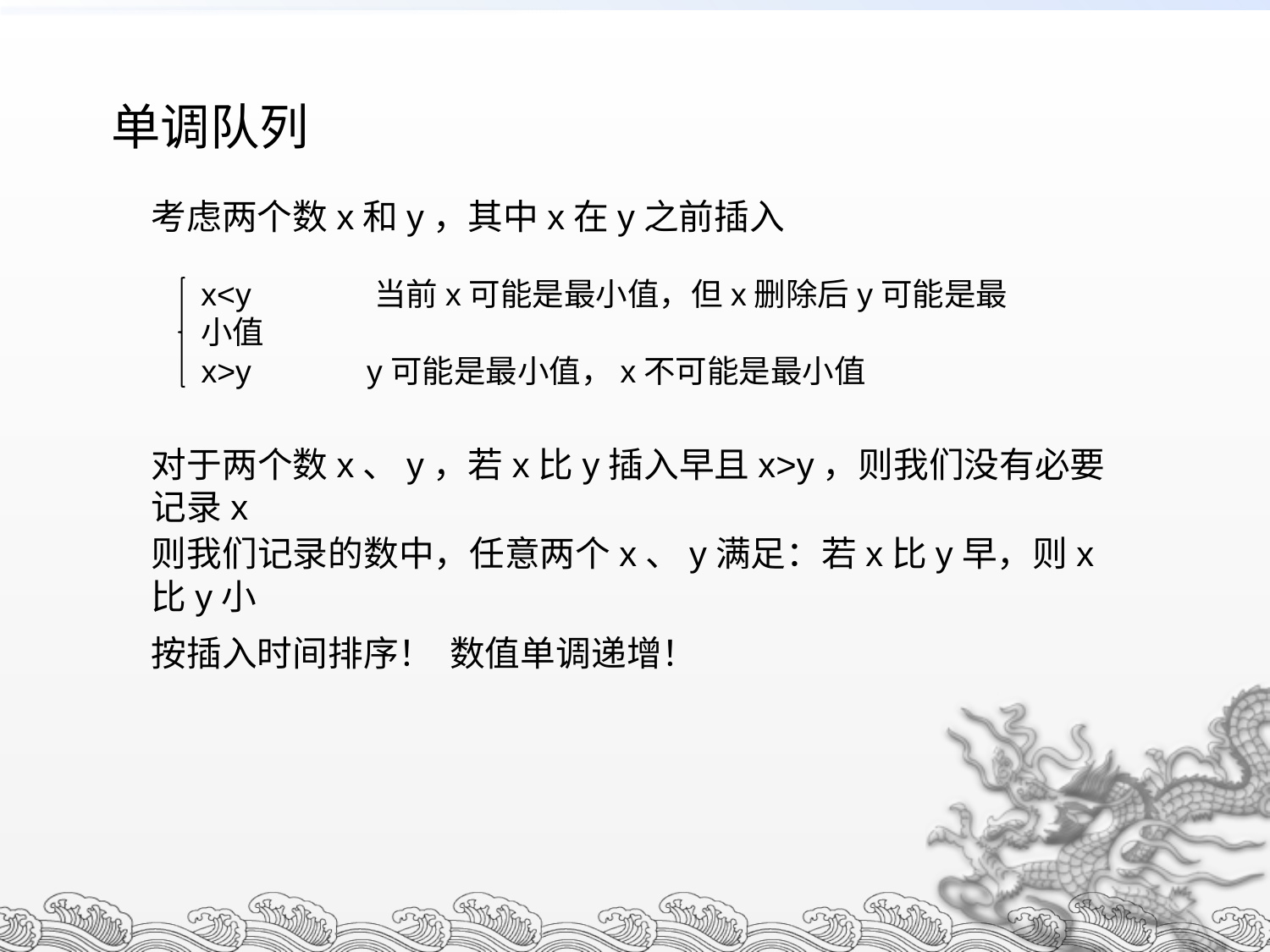

单调队列
考虑两个数x和y，其中x在y之前插入
x<y             当前x可能是最小值，但x删除后y可能是最小值

x>y             y可能是最小值，x不可能是最小值
对于两个数x、y，若x比y插入早且x>y，则我们没有必要记录x
则我们记录的数中，任意两个x、y满足：若x比y早，则x比y小
按插入时间排序！  数值单调递增！